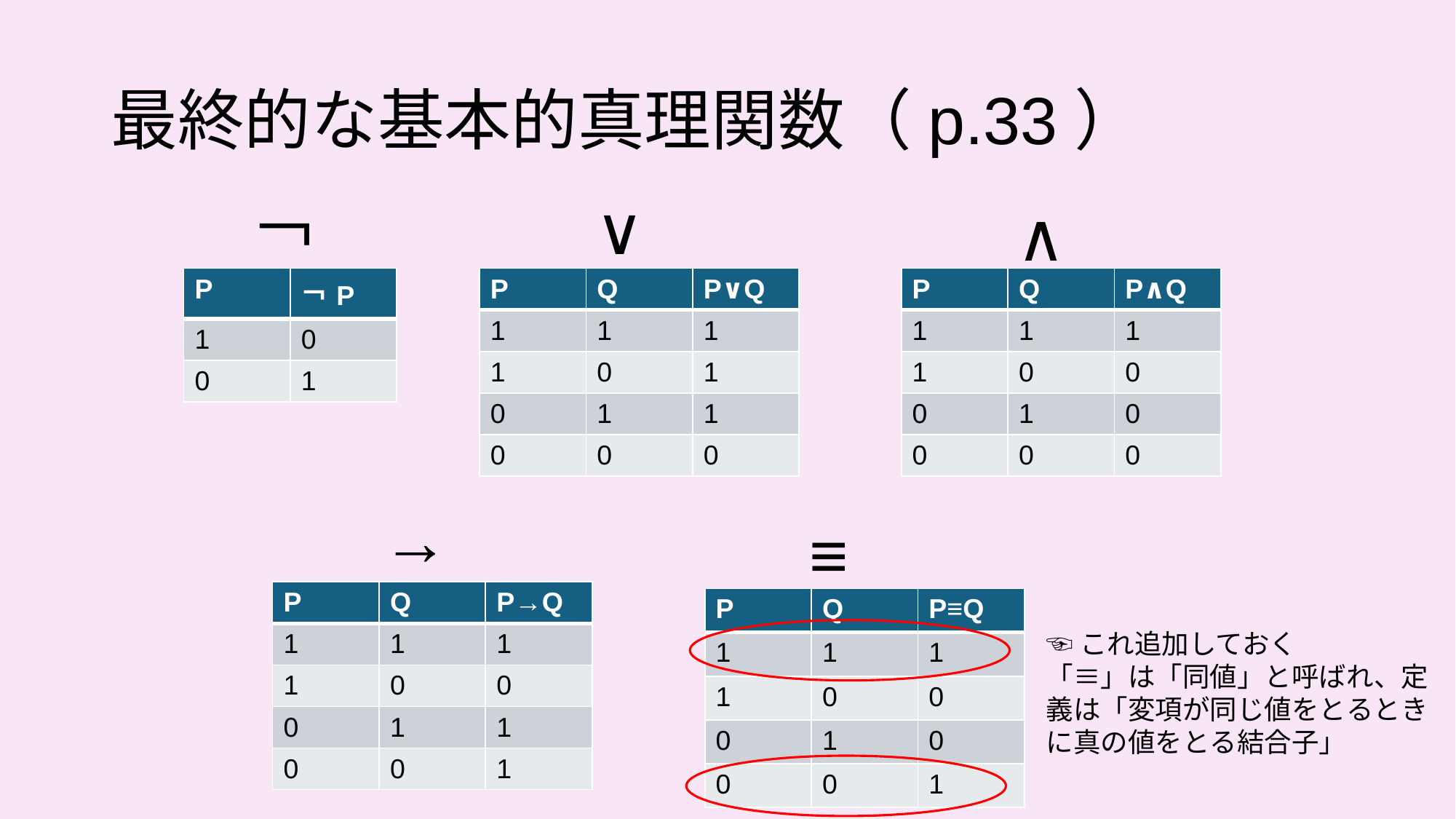

# 最終的な基本的真理関数（p.33）
∨
￢
∧
| P | ￢P |
| --- | --- |
| 1 | 0 |
| 0 | 1 |
| P | Q | P∨Q |
| --- | --- | --- |
| 1 | 1 | 1 |
| 1 | 0 | 1 |
| 0 | 1 | 1 |
| 0 | 0 | 0 |
| P | Q | P∧Q |
| --- | --- | --- |
| 1 | 1 | 1 |
| 1 | 0 | 0 |
| 0 | 1 | 0 |
| 0 | 0 | 0 |
→
≡
| P | Q | P→Q |
| --- | --- | --- |
| 1 | 1 | 1 |
| 1 | 0 | 0 |
| 0 | 1 | 1 |
| 0 | 0 | 1 |
| P | Q | P≡Q |
| --- | --- | --- |
| 1 | 1 | 1 |
| 1 | 0 | 0 |
| 0 | 1 | 0 |
| 0 | 0 | 1 |

☜これ追加しておく
「≡」は「同値」と呼ばれ、定義は「変項が同じ値をとるときに真の値をとる結合子」